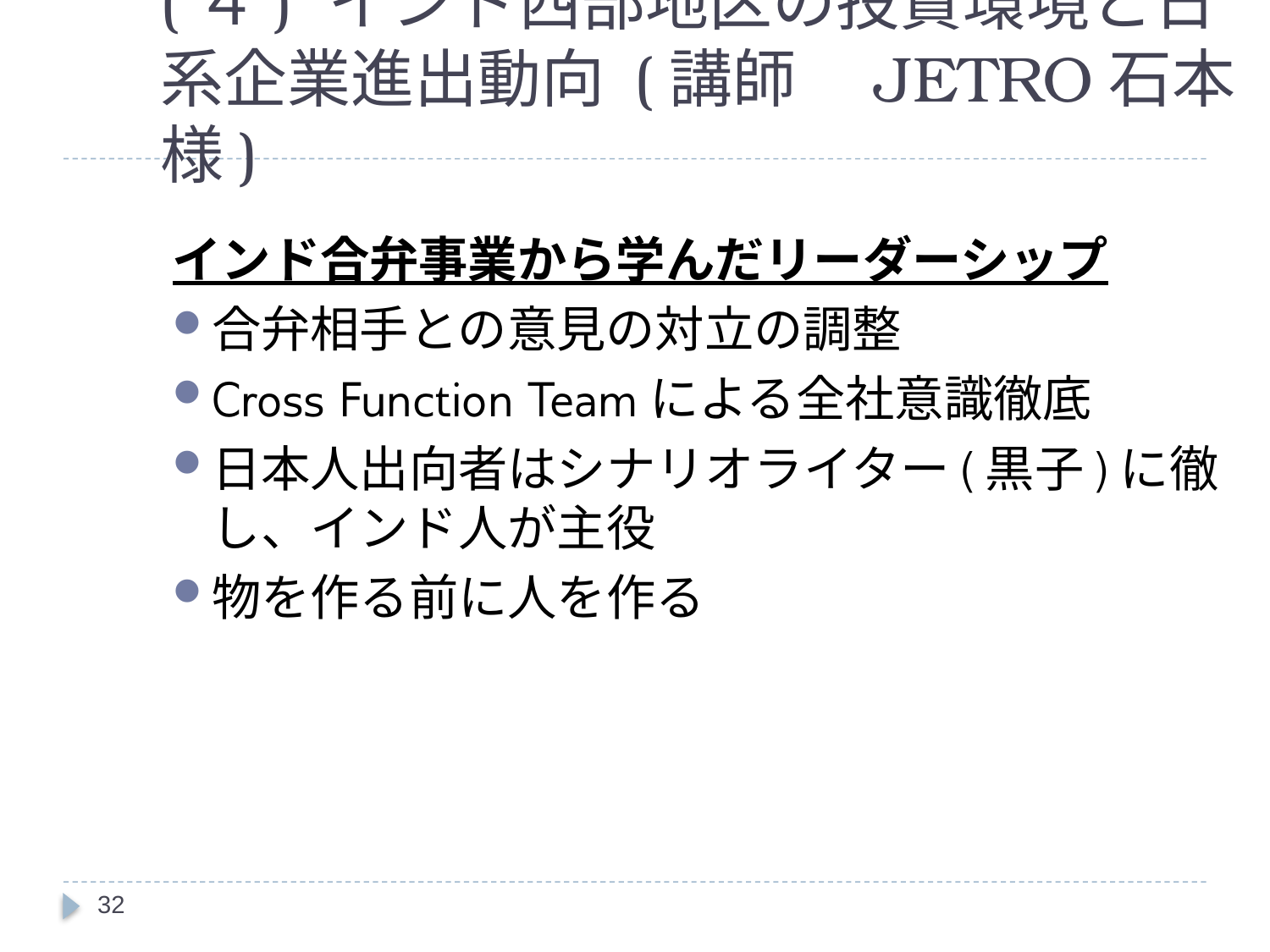

# (４) インド西部地区の投資環境と日系企業進出動向 (講師　JETRO石本様)
インド合弁事業から学んだリーダーシップ
合弁相手との意見の対立の調整
Cross Function Teamによる全社意識徹底
日本人出向者はシナリオライター(黒子)に徹し、インド人が主役
物を作る前に人を作る

32